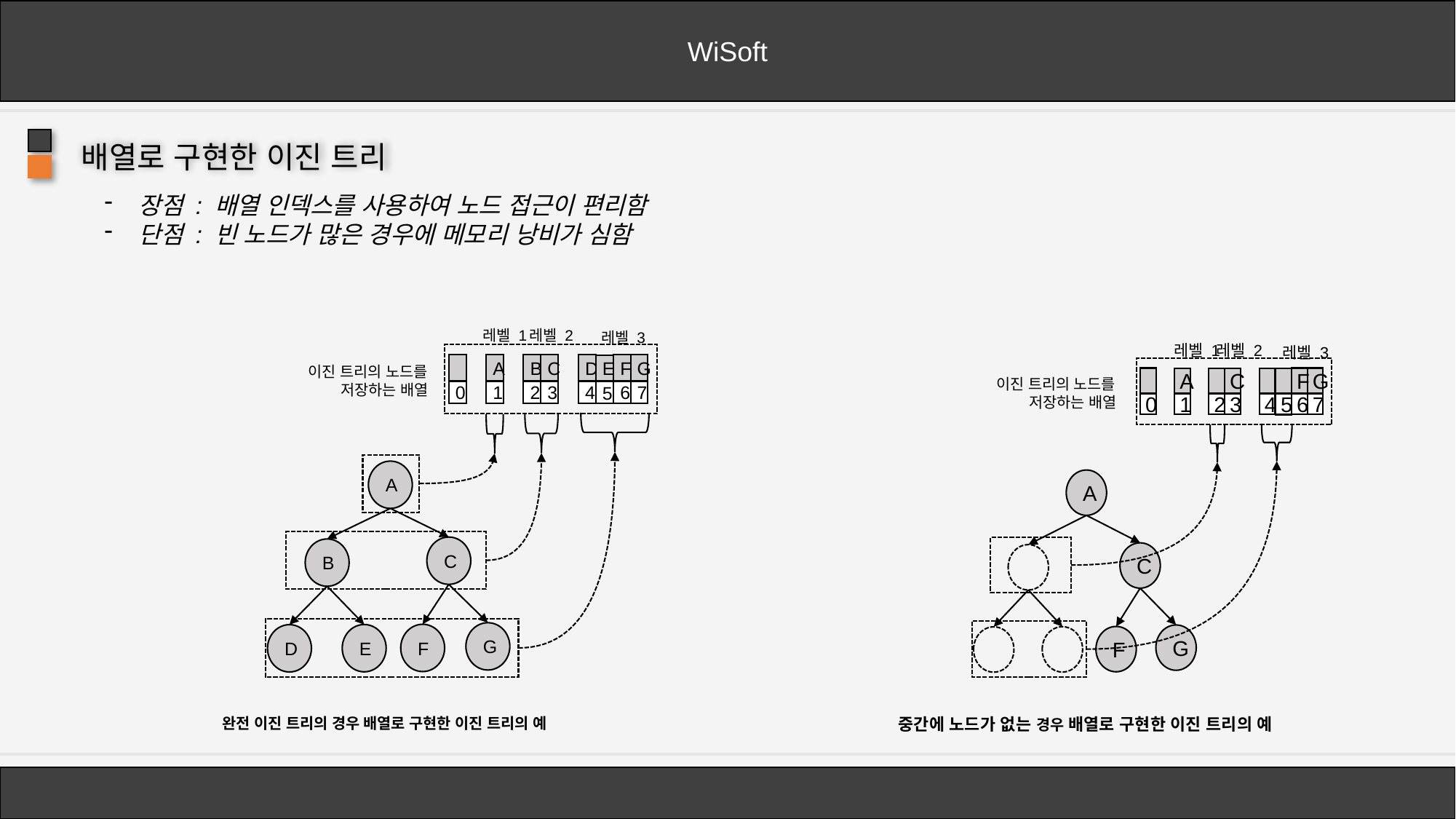

WiSoft

배열로 구현한 이진 트리
장점 : 배열 인덱스를 사용하여 노드 접근이 편리함
단점 : 빈 노드가 많은 경우에 메모리 낭비가 심함
레벨 1
레벨 2
레벨 3

0
F
6
G
7
D
4
E
5
A
B
2
C
3
1
이진 트리의 노드를
       저장하는 배열

A
C
B
G
F
E
D

완전 이진 트리의 경우 배열로 구현한 이진 트리의 예
레벨 1
레벨 2
레벨 3

0
F
6
G
7

4

5
A

2
C
3
1
이진 트리의 노드를
       저장하는 배열

A
C

G
F

중간에 노드가 없는 경우 배열로 구현한 이진 트리의 예